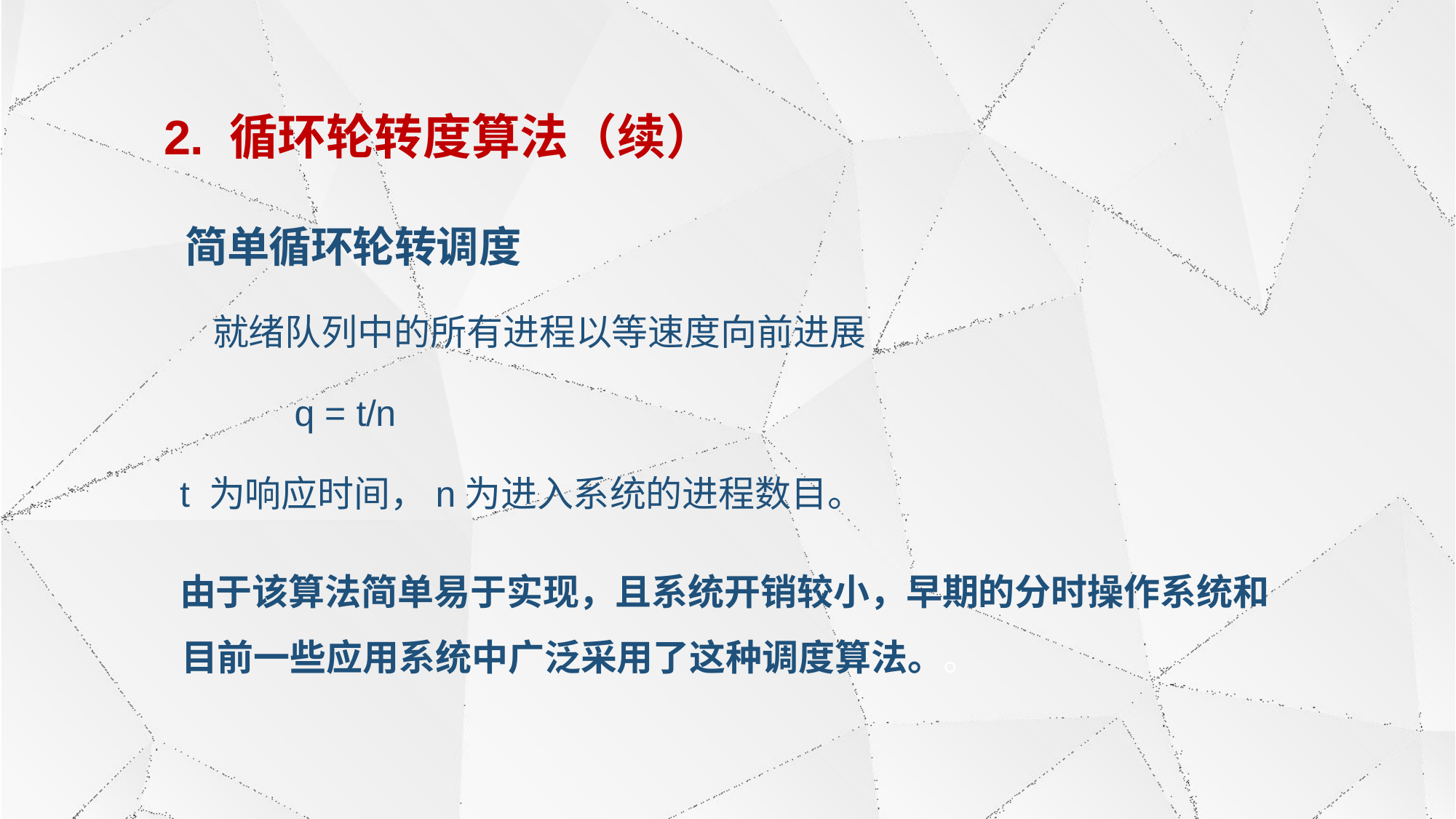

# 2. 循环轮转度算法（续）
简单循环轮转调度
就绪队列中的所有进程以等速度向前进展 q = t/n
t 为响应时间，n为进入系统的进程数目。
由于该算法简单易于实现，且系统开销较小，早期的分时操作系统和目前一些应用系统中广泛采用了这种调度算法。。